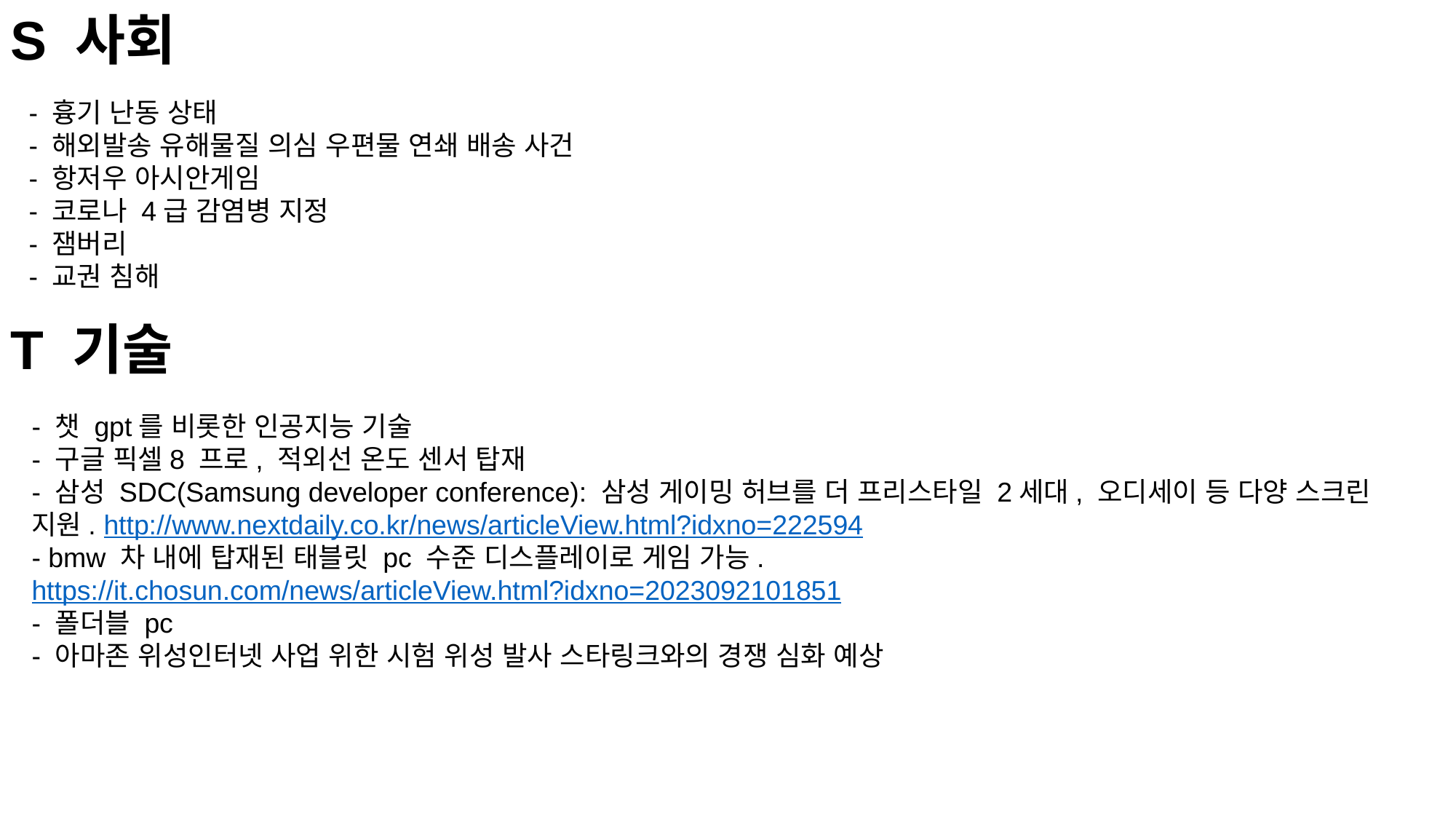

S 사회
- 흉기 난동 상태
- 해외발송 유해물질 의심 우편물 연쇄 배송 사건
- 항저우 아시안게임
- 코로나 4급 감염병 지정
- 잼버리
- 교권 침해
T 기술
- 챗 gpt를 비롯한 인공지능 기술
- 구글 픽셀8 프로, 적외선 온도 센서 탑재
- 삼성 SDC(Samsung developer conference): 삼성 게이밍 허브를 더 프리스타일 2세대, 오디세이 등 다양 스크린 지원. http://www.nextdaily.co.kr/news/articleView.html?idxno=222594
- bmw 차 내에 탑재된 태블릿 pc 수준 디스플레이로 게임 가능. https://it.chosun.com/news/articleView.html?idxno=2023092101851
- 폴더블 pc
- 아마존 위성인터넷 사업 위한 시험 위성 발사 스타링크와의 경쟁 심화 예상